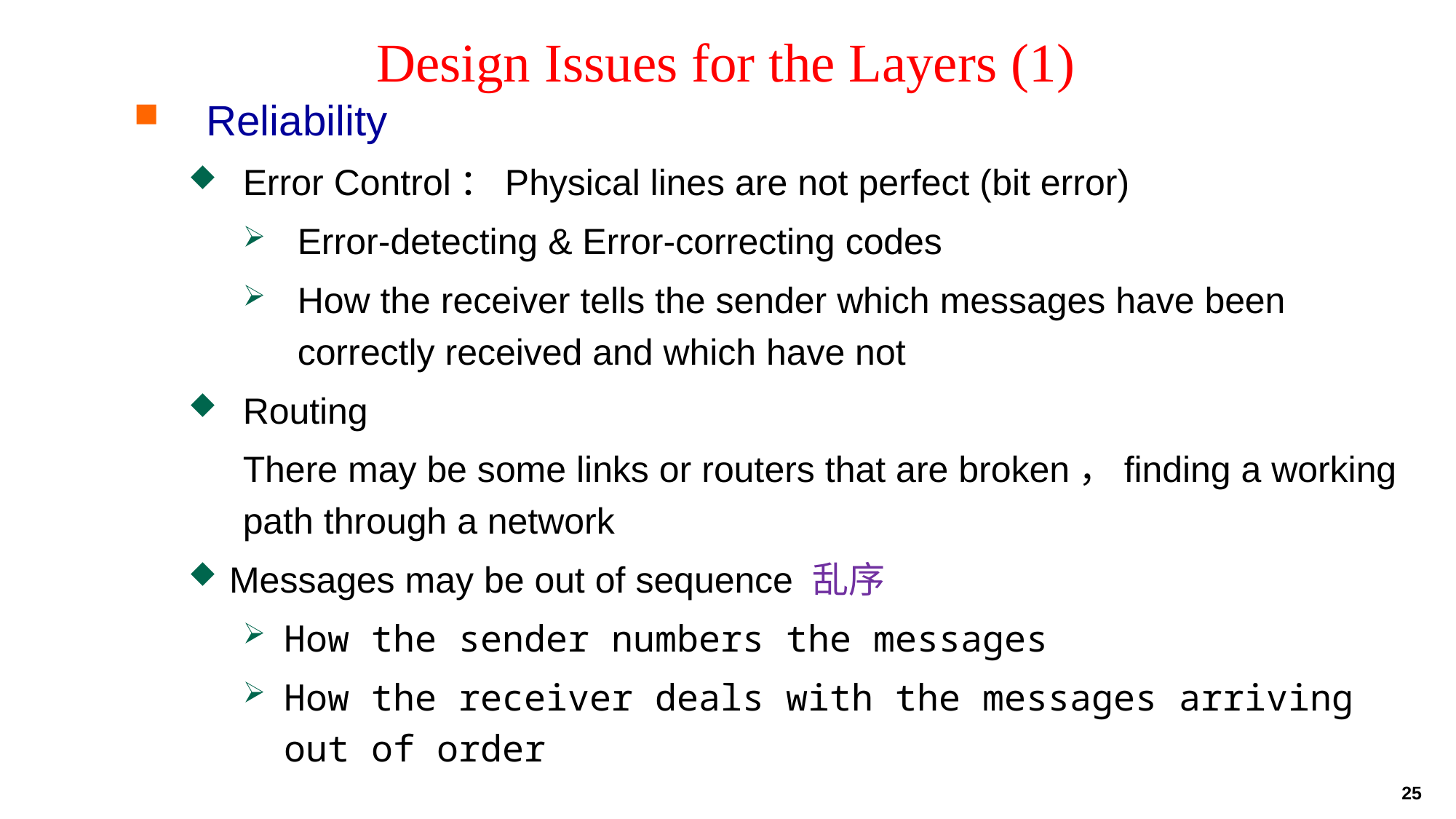

Design Issues for the Layers (1)
Reliability
Error Control：Physical lines are not perfect (bit error)
Error-detecting & Error-correcting codes
How the receiver tells the sender which messages have been correctly received and which have not
Routing
There may be some links or routers that are broken，finding a working path through a network
Messages may be out of sequence 乱序
How the sender numbers the messages
How the receiver deals with the messages arriving out of order